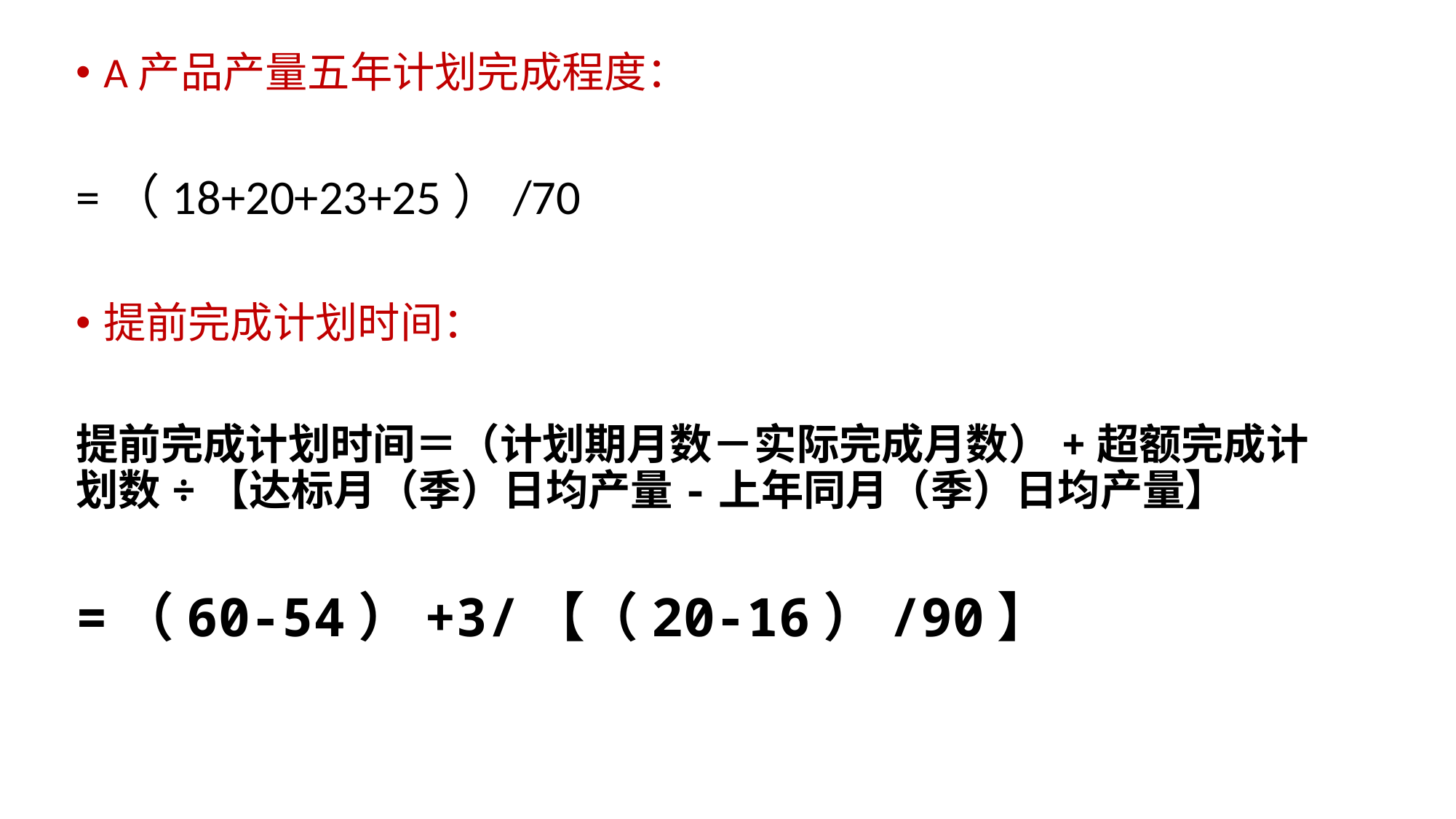

A产品产量五年计划完成程度：

=（18+20+23+25）/70

提前完成计划时间：

提前完成计划时间＝（计划期月数－实际完成月数）+超额完成计划数÷【达标月（季）日均产量-上年同月（季）日均产量】

=（60-54）+3/【（20-16）/90】